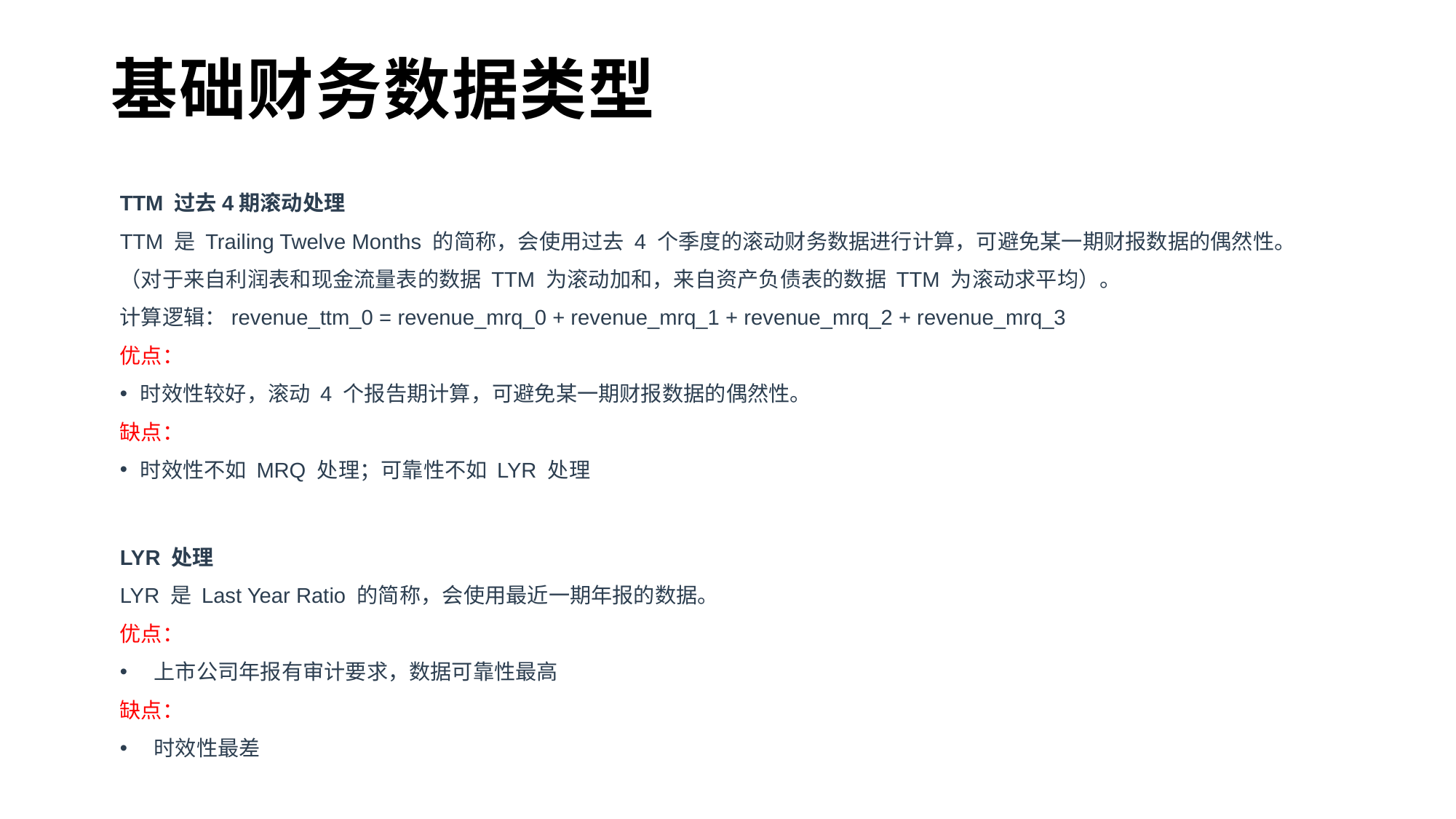

# 基础财务数据类型
TTM 过去4期滚动处理
TTM 是 Trailing Twelve Months 的简称，会使用过去 4 个季度的滚动财务数据进行计算，可避免某一期财报数据的偶然性。（对于来自利润表和现金流量表的数据 TTM 为滚动加和，来自资产负债表的数据 TTM 为滚动求平均）。
计算逻辑：revenue_ttm_0 = revenue_mrq_0 + revenue_mrq_1 + revenue_mrq_2 + revenue_mrq_3
优点：
时效性较好，滚动 4 个报告期计算，可避免某一期财报数据的偶然性。
缺点：
时效性不如 MRQ 处理；可靠性不如 LYR 处理

LYR 处理
LYR 是 Last Year Ratio 的简称，会使用最近一期年报的数据。
优点：
上市公司年报有审计要求，数据可靠性最高
缺点：
时效性最差